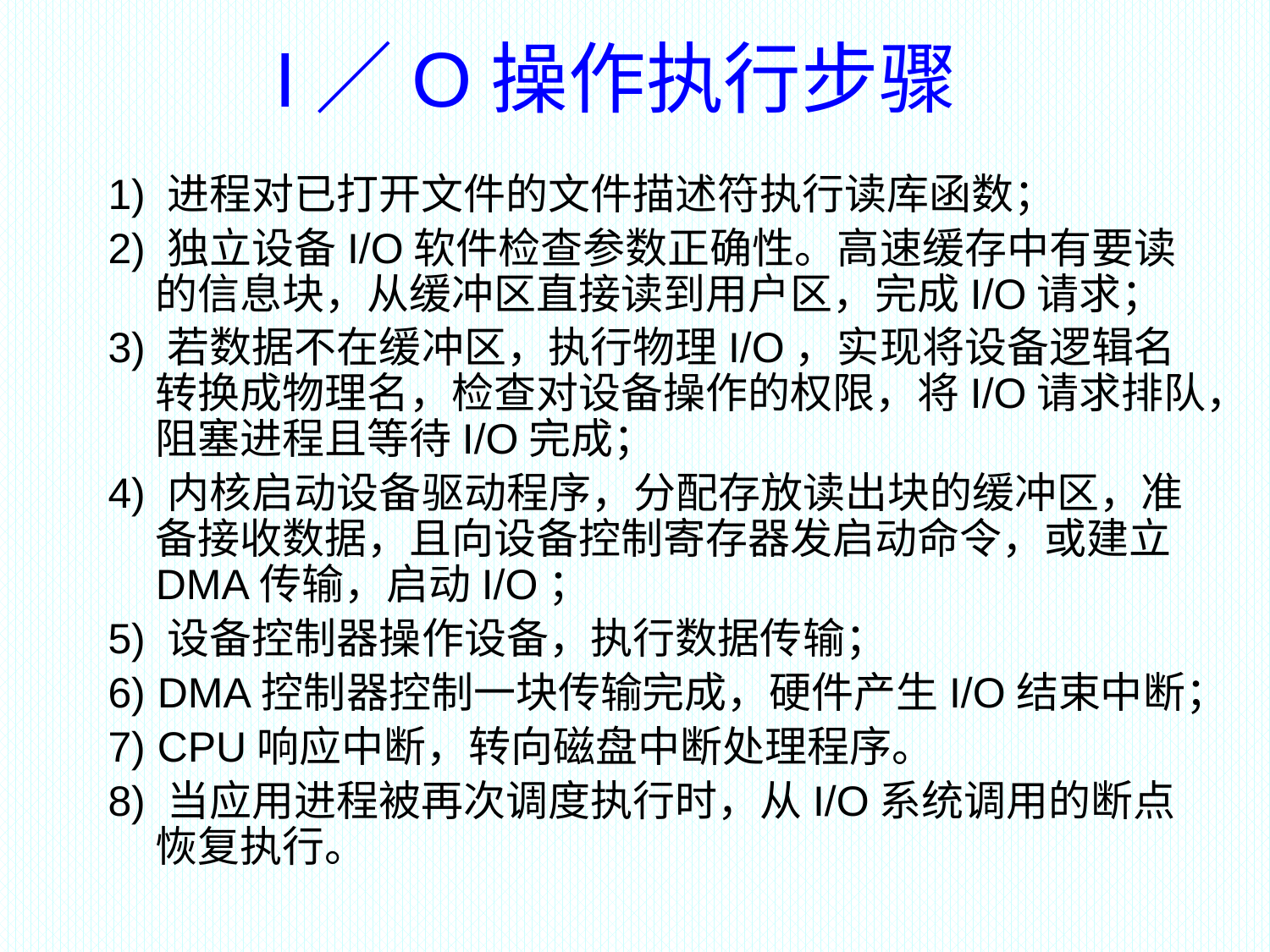

I／O操作执行步骤
1) 进程对已打开文件的文件描述符执行读库函数；
2) 独立设备I/O软件检查参数正确性。高速缓存中有要读的信息块，从缓冲区直接读到用户区，完成I/O请求；
3) 若数据不在缓冲区，执行物理I/O，实现将设备逻辑名转换成物理名，检查对设备操作的权限，将I/O请求排队，阻塞进程且等待I/O完成；
4) 内核启动设备驱动程序，分配存放读出块的缓冲区，准备接收数据，且向设备控制寄存器发启动命令，或建立DMA传输，启动I/O；
5) 设备控制器操作设备，执行数据传输；
6) DMA控制器控制一块传输完成，硬件产生I/O结束中断；
7) CPU响应中断，转向磁盘中断处理程序。
8) 当应用进程被再次调度执行时，从I/O系统调用的断点恢复执行。